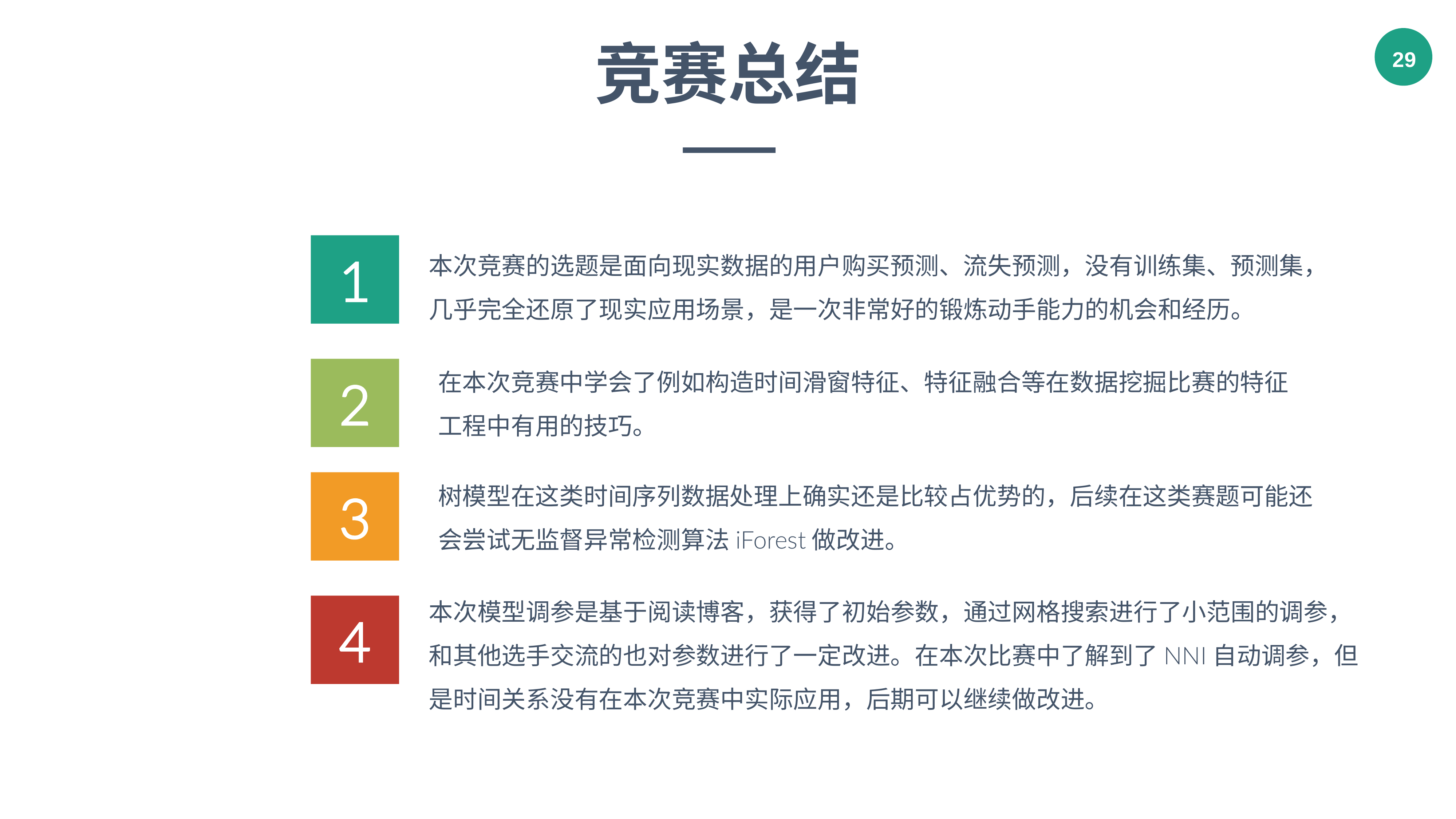

竞赛总结

本次竞赛的选题是面向现实数据的用户购买预测、流失预测，没有训练集、预测集，几乎完全还原了现实应用场景，是一次非常好的锻炼动手能力的机会和经历。
1
在本次竞赛中学会了例如构造时间滑窗特征、特征融合等在数据挖掘比赛的特征工程中有用的技巧。
2
树模型在这类时间序列数据处理上确实还是比较占优势的，后续在这类赛题可能还会尝试无监督异常检测算法iForest做改进。
3
本次模型调参是基于阅读博客，获得了初始参数，通过网格搜索进行了小范围的调参，和其他选手交流的也对参数进行了一定改进。在本次比赛中了解到了NNI自动调参，但是时间关系没有在本次竞赛中实际应用，后期可以继续做改进。
4